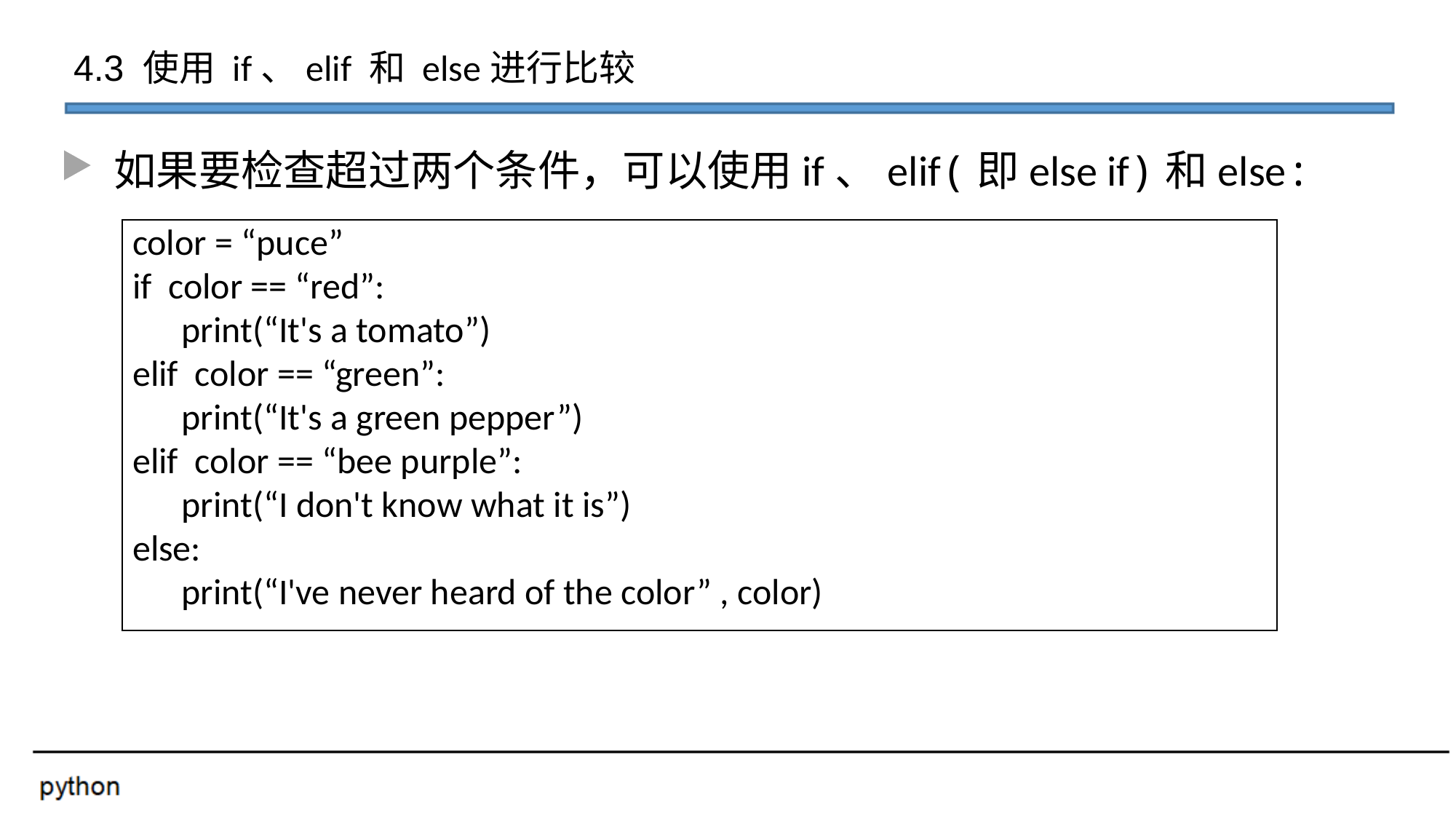

4.3 使用 if、elif 和 else进行比较
如果要检查超过两个条件，可以使用if、elif(即else if)和else:

color = “puce”
if  color == “red”:
      print(“It's a tomato”)
elif  color == “green”:
      print(“It's a green pepper”)
elif  color == “bee purple”:
      print(“I don't know what it is”)
else:
      print(“I've never heard of the color” , color)

9